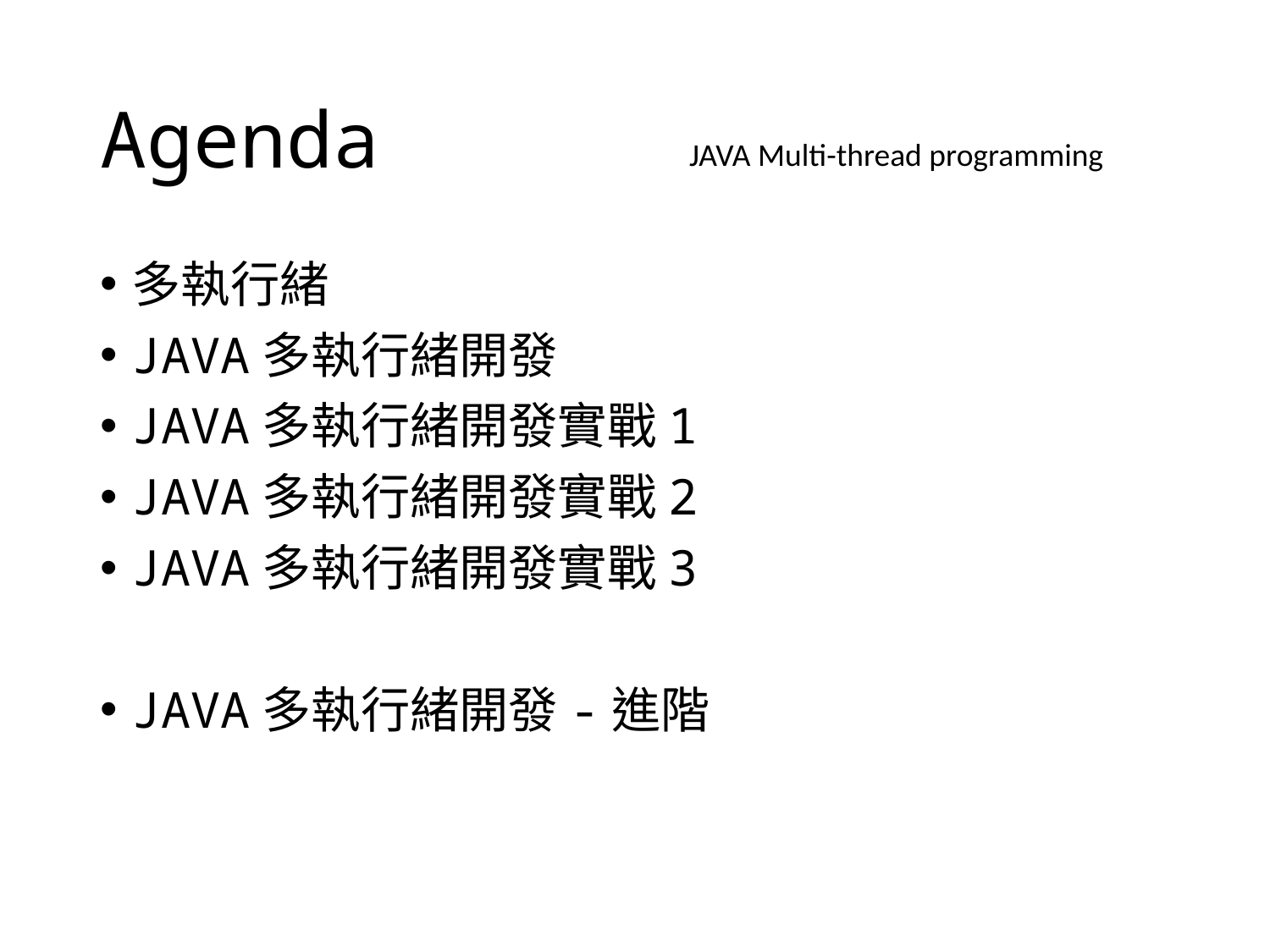

# Agenda
JAVA Multi-thread programming
多執行緒
JAVA多執行緒開發
JAVA多執行緒開發實戰1
JAVA多執行緒開發實戰2
JAVA多執行緒開發實戰3

JAVA多執行緒開發-進階